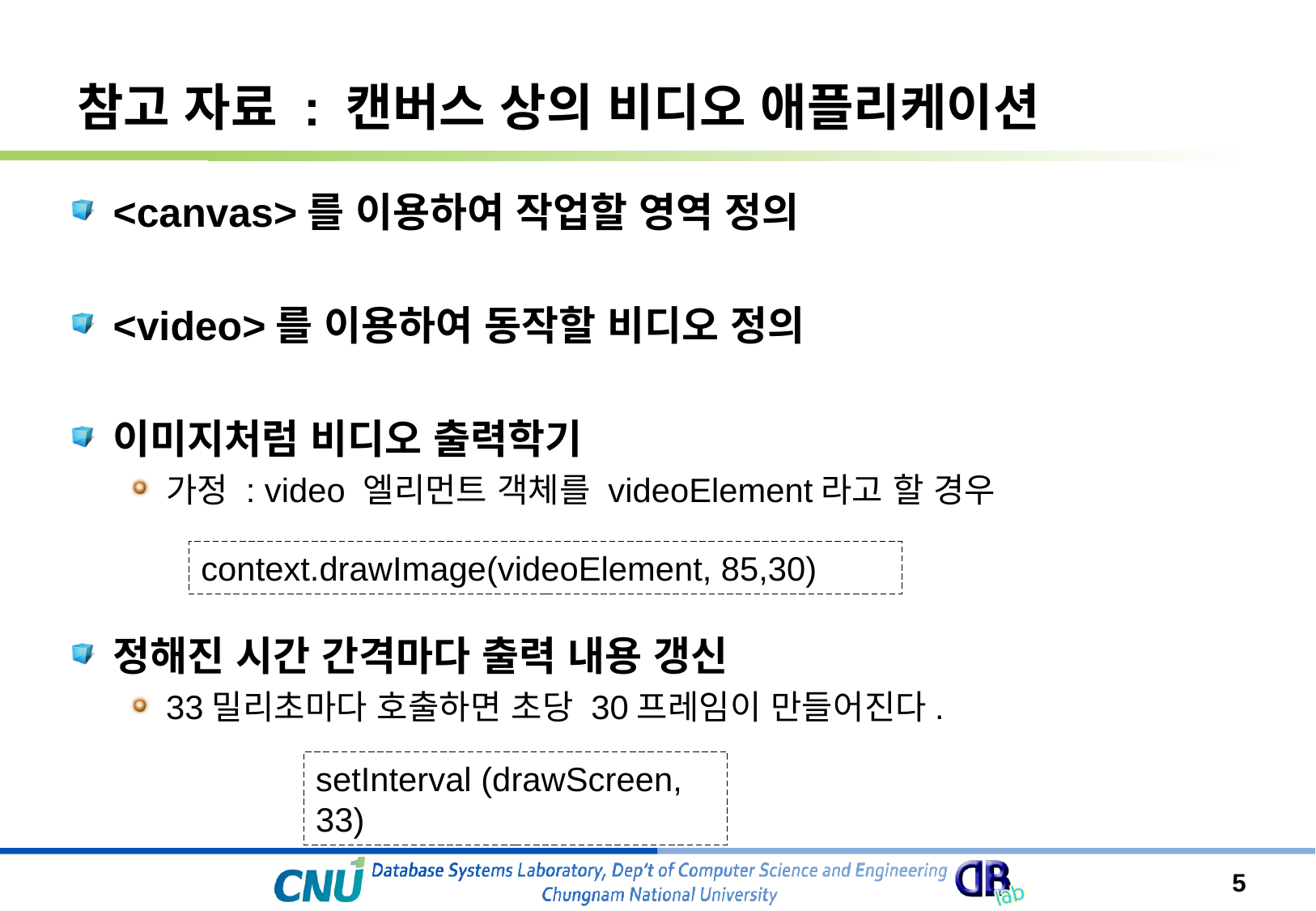

# 참고 자료 : 캔버스 상의 비디오 애플리케이션
<canvas>를 이용하여 작업할 영역 정의

<video>를 이용하여 동작할 비디오 정의

이미지처럼 비디오 출력학기
가정 : video 엘리먼트 객체를 videoElement라고 할 경우

정해진 시간 간격마다 출력 내용 갱신
33밀리초마다 호출하면 초당 30프레임이 만들어진다.

context.drawImage(videoElement, 85,30)
setInterval (drawScreen, 33)
5